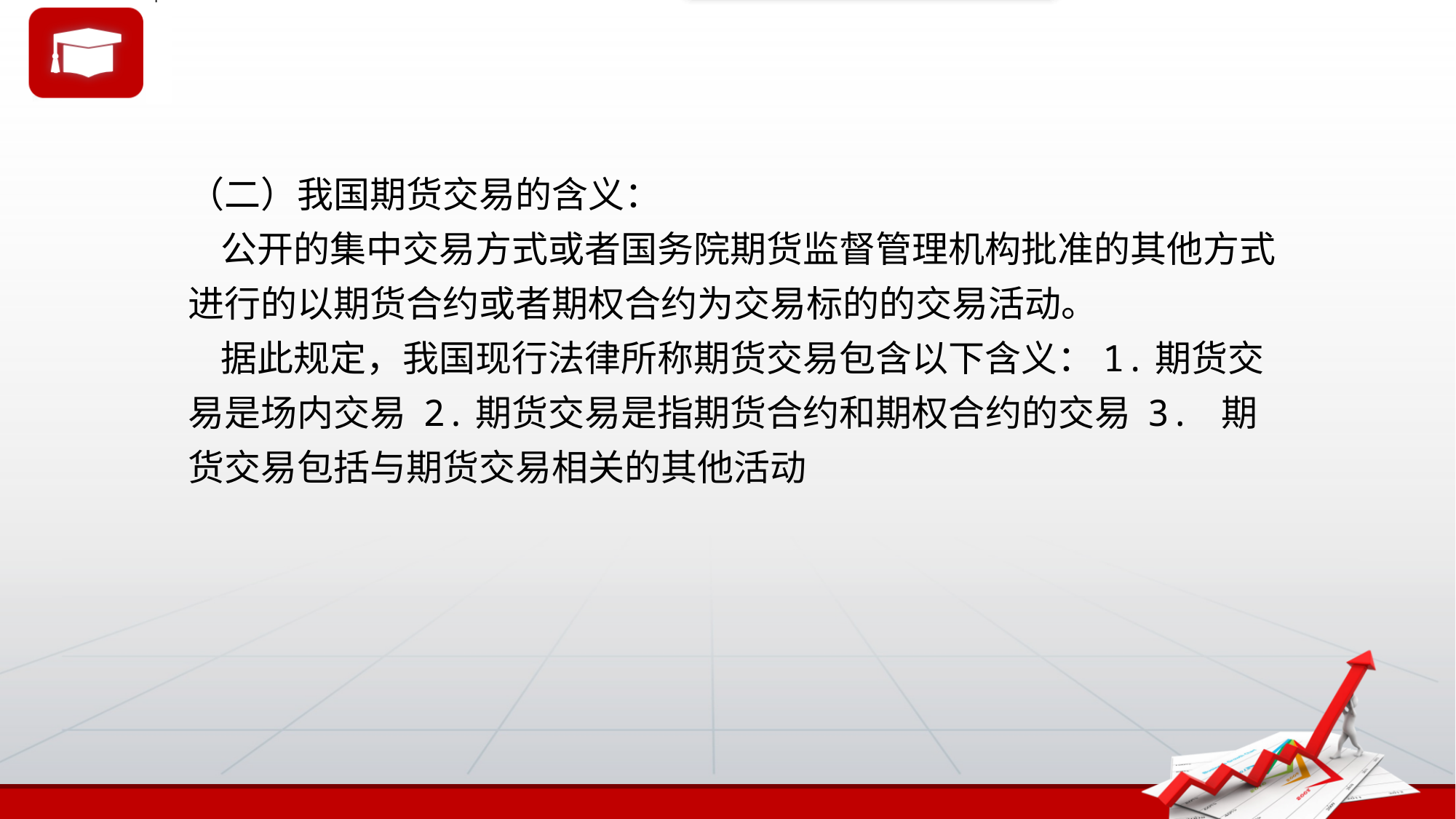

# （二）我国期货交易的含义： 公开的集中交易方式或者国务院期货监督管理机构批准的其他方式进行的以期货合约或者期权合约为交易标的的交易活动。 据此规定，我国现行法律所称期货交易包含以下含义：1.期货交易是场内交易 2.期货交易是指期货合约和期权合约的交易 3. 期货交易包括与期货交易相关的其他活动